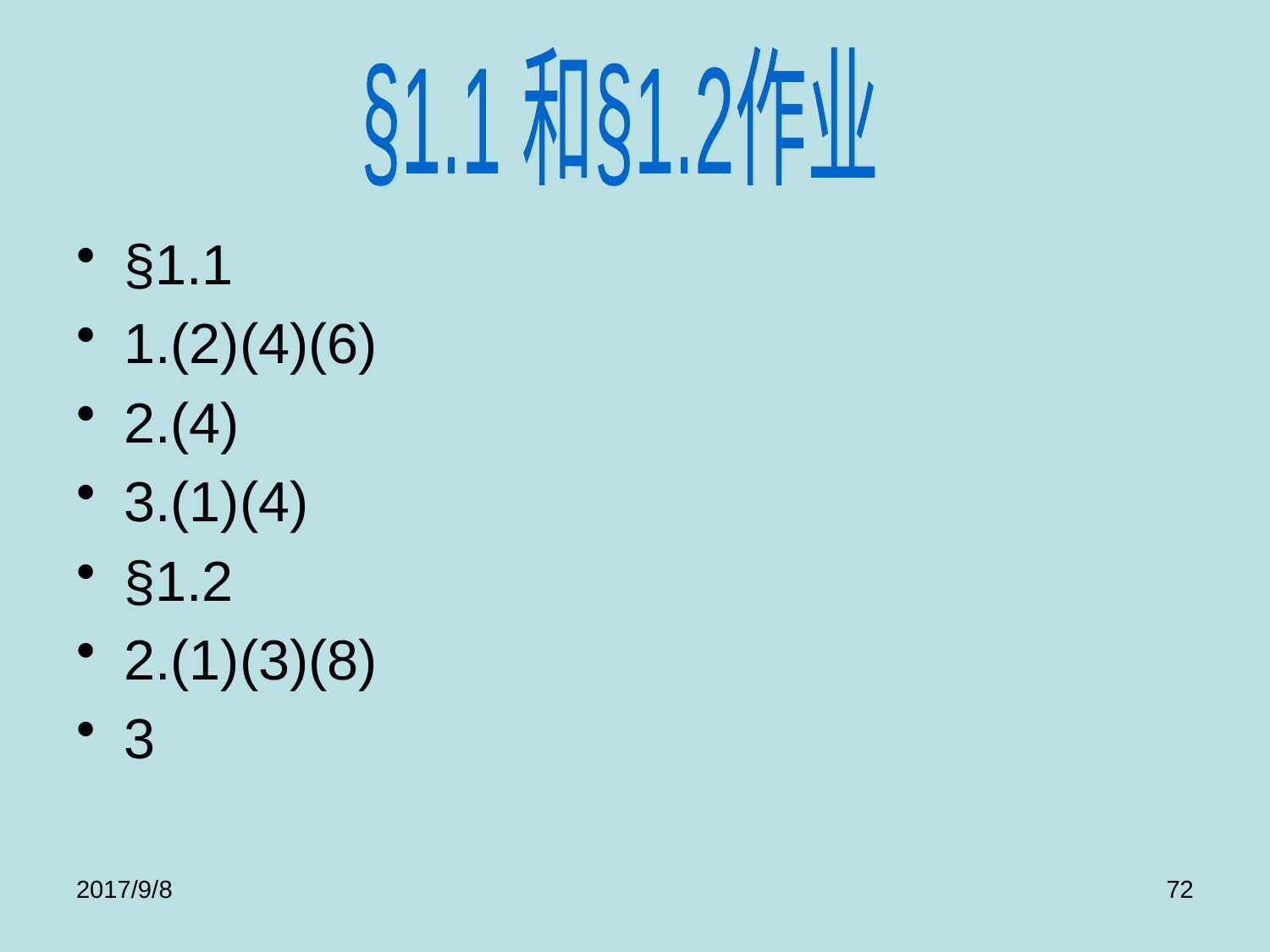

§1.1 和§1.2作业
§1.1
1.(2)(4)(6)
2.(4)
3.(1)(4)
§1.2
2.(1)(3)(8)
3
2017/9/8
72